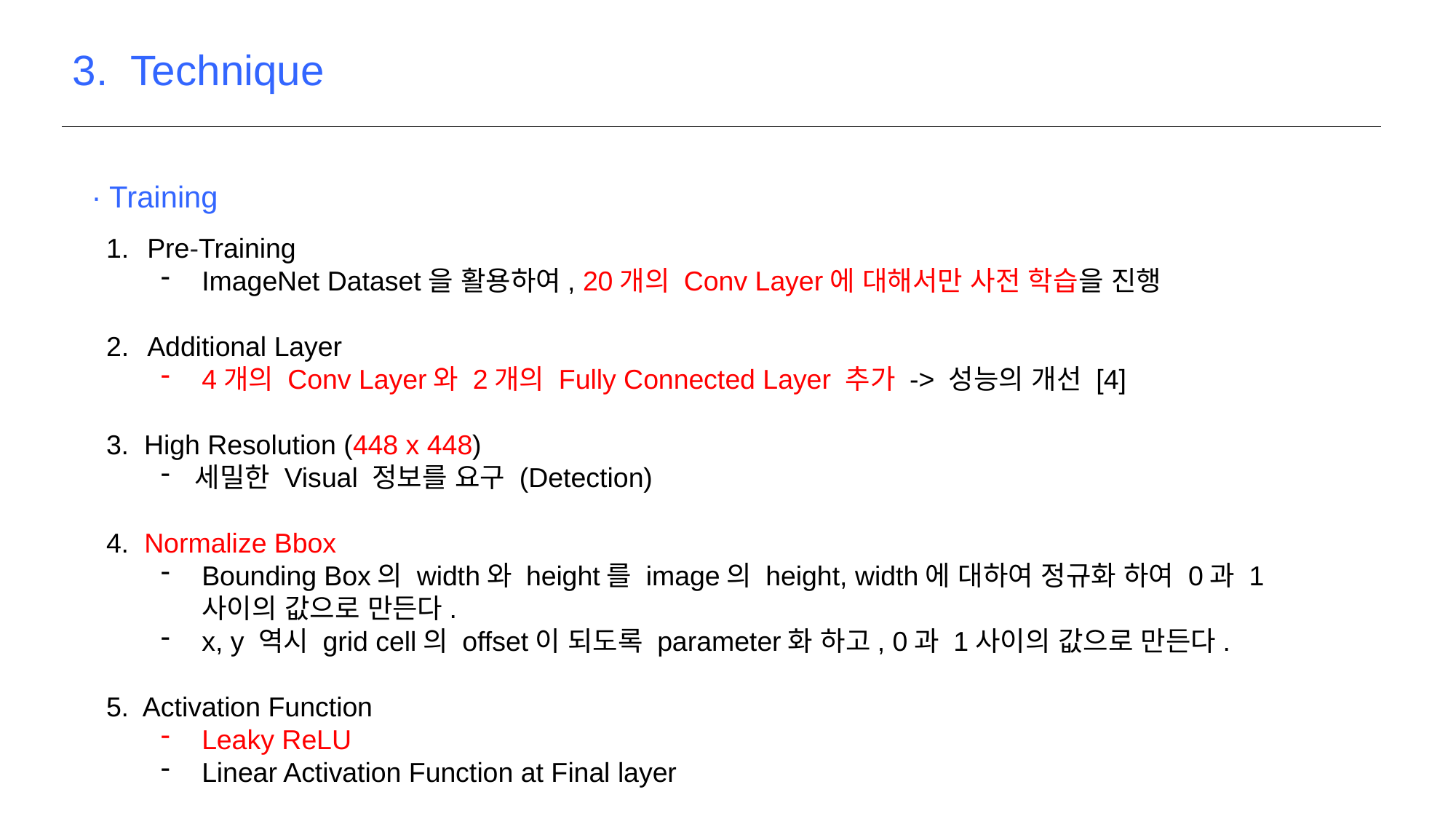

3.  Technique
· Training
Pre-Training
ImageNet Dataset을 활용하여, 20개의 Conv Layer에 대해서만 사전 학습을 진행

Additional Layer
4개의 Conv Layer와 2개의 Fully Connected Layer 추가 -> 성능의 개선 [4]

3.  High Resolution (448 x 448)
세밀한 Visual 정보를 요구 (Detection)

4.  Normalize Bbox
Bounding Box의 width와 height를 image의 height, width에 대하여 정규화 하여 0과 1사이의 값으로 만든다.
x, y 역시 grid cell의 offset이 되도록 parameter화 하고, 0과 1사이의 값으로 만든다.

5.  Activation Function
Leaky ReLU
Linear Activation Function at Final layer